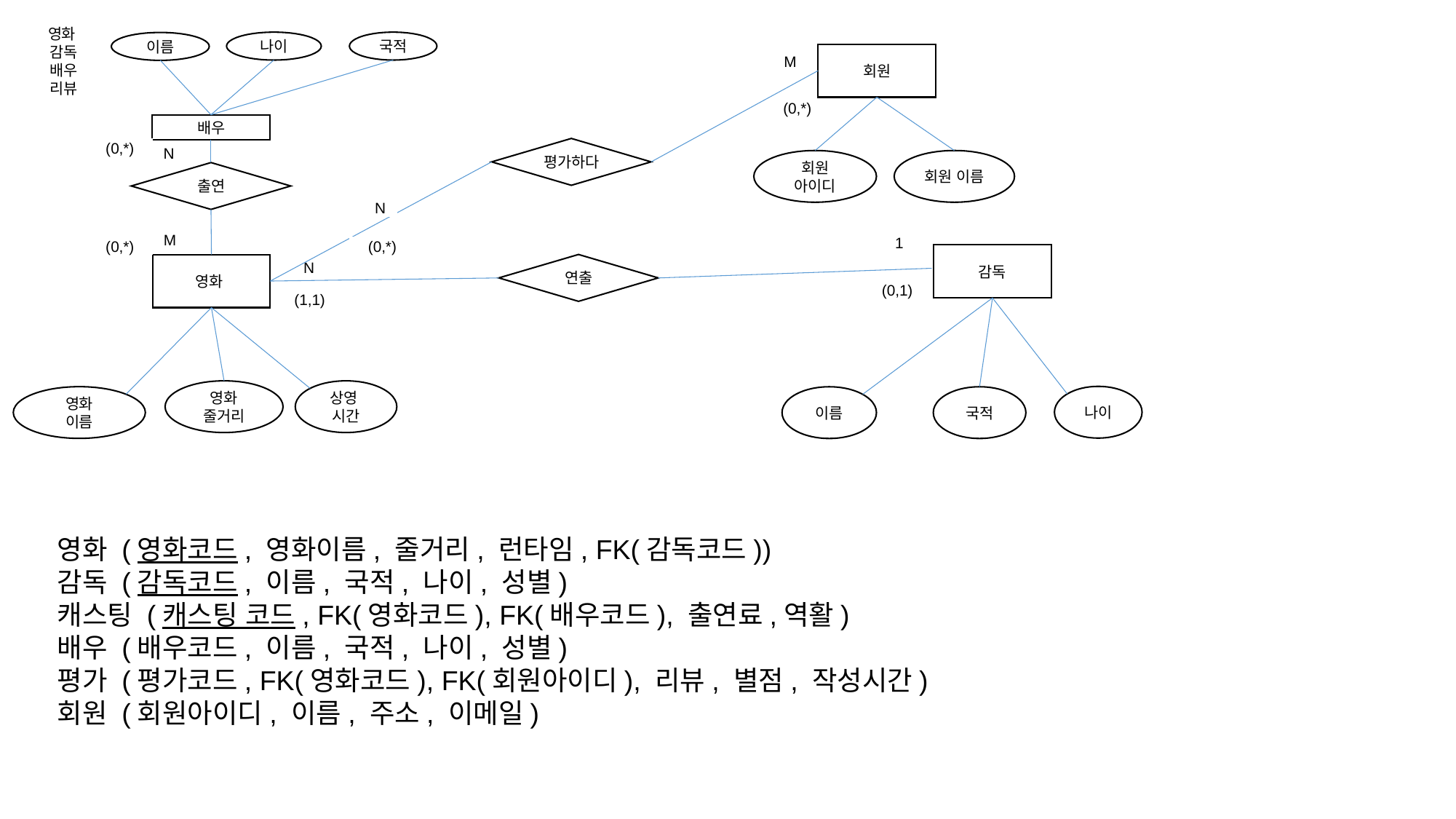

영화
감독
배우
리뷰

나이
국적
이름
회원
M
(0,*)
배우
평가하다
(0,*)
N
회원 아이디
회원 이름
출연
N
1
M
(0,*)
(0,*)
감독
영화
연출
N
(0,1)
(1,1)
영화
줄거리
상영
시간
나이
영화
이름
이름
국적
영화 (영화코드, 영화이름, 줄거리, 런타임, FK(감독코드))
감독 (감독코드, 이름, 국적, 나이, 성별)
캐스팅 (캐스팅 코드, FK(영화코드), FK(배우코드), 출연료,역활)
배우 (배우코드, 이름, 국적, 나이, 성별)
평가 (평가코드, FK(영화코드), FK(회원아이디), 리뷰, 별점, 작성시간)
회원 (회원아이디, 이름, 주소, 이메일)